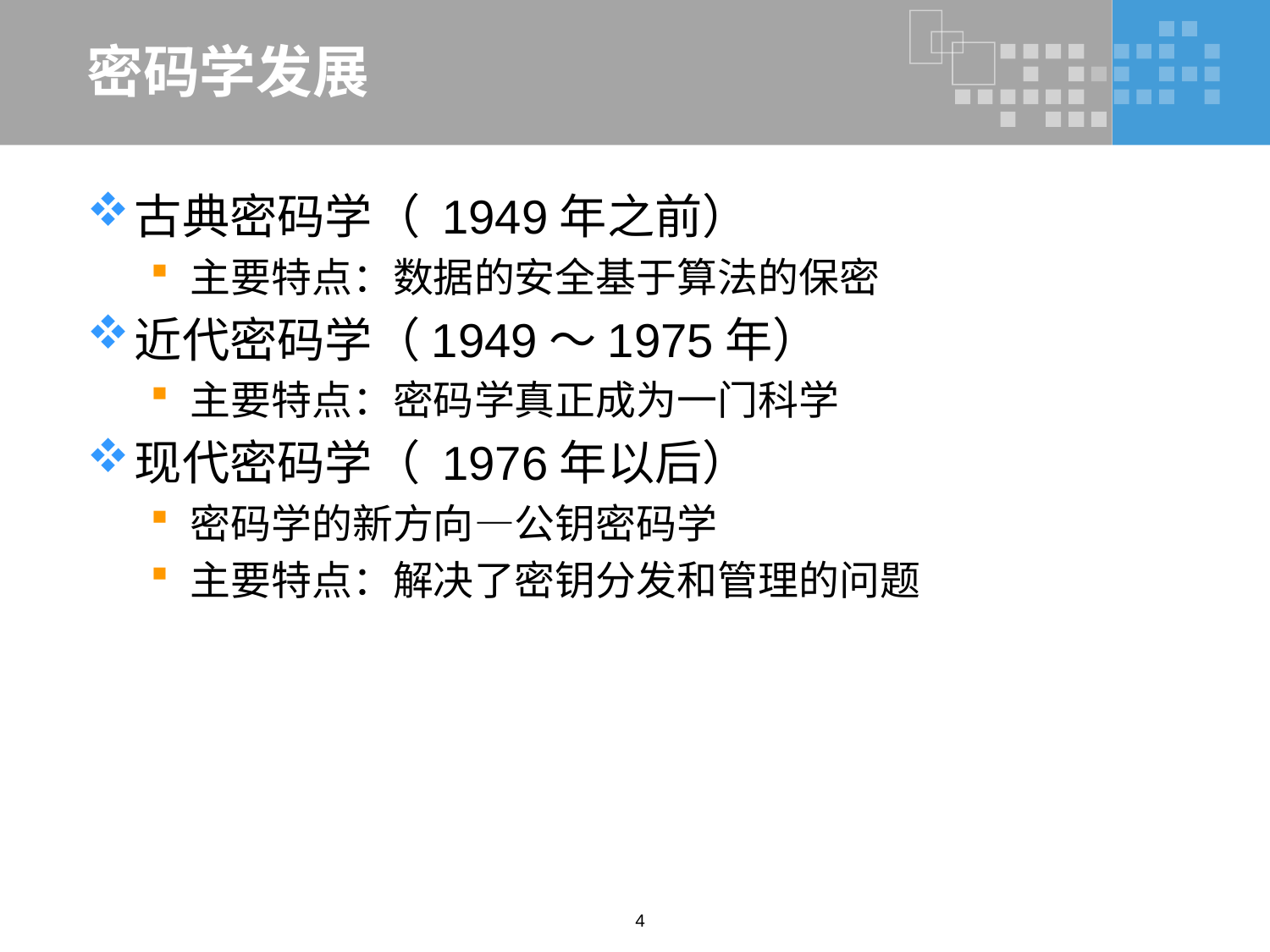

# 密码学发展
古典密码学（ 1949年之前）
主要特点：数据的安全基于算法的保密
近代密码学（1949～1975年）
主要特点：密码学真正成为一门科学
现代密码学（ 1976年以后）
密码学的新方向—公钥密码学
主要特点：解决了密钥分发和管理的问题

4